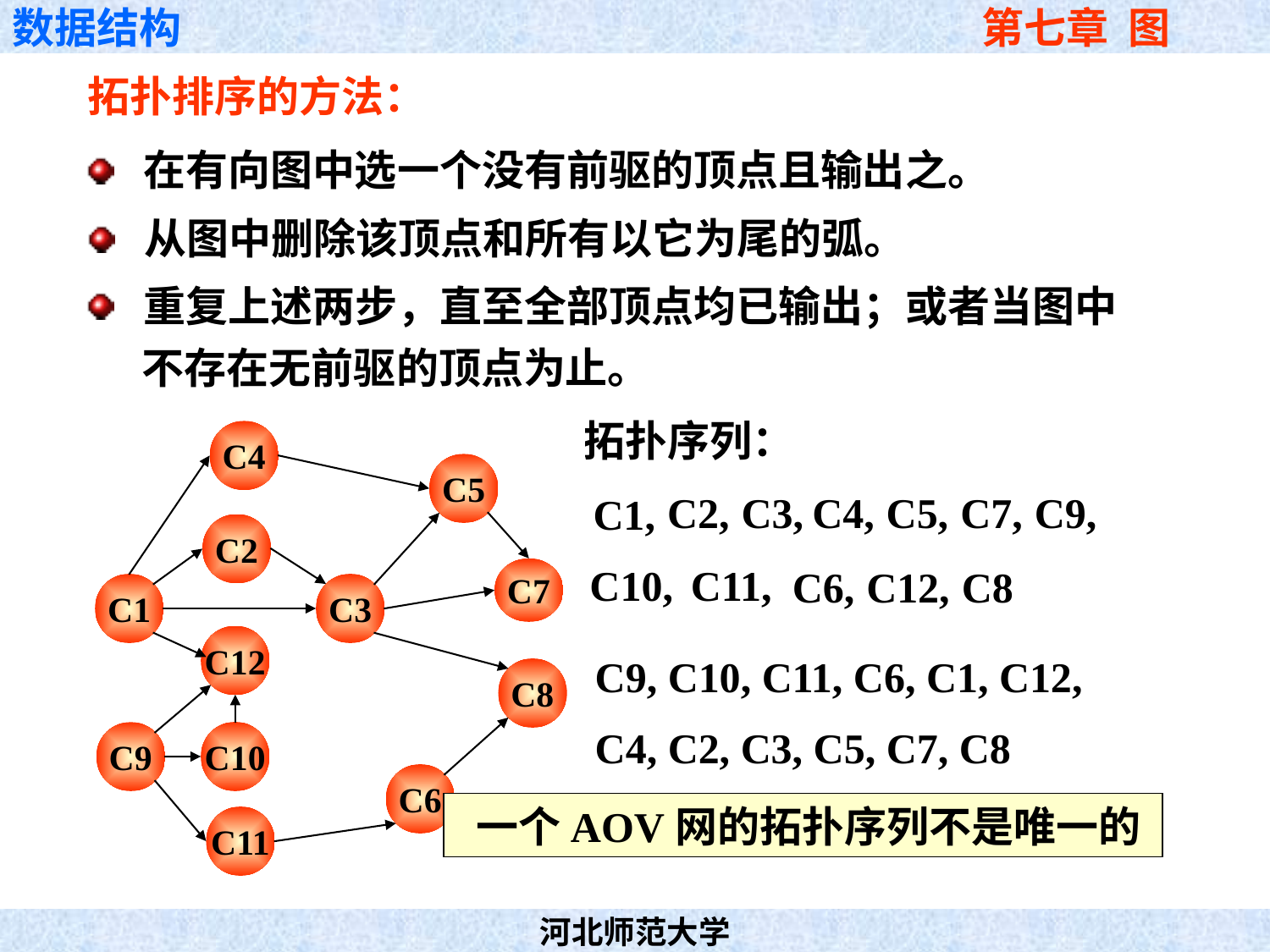

拓扑排序的方法：
  在有向图中选一个没有前驱的顶点且输出之。
  从图中删除该顶点和所有以它为尾的弧。
  重复上述两步，直至全部顶点均已输出；或者当图中
     不存在无前驱的顶点为止。
拓扑序列：

C4
C5
C2
C7
C1
C3
C12
C8
C10
C9
C6
C11
C4
C5
C2,
C3,
C4,
C5,
C7,
C9,
C1,
C2
C10,
C11,
C6,
C12,
C8
C7
C1
C3

C9, C10, C11, C6, C1, C12,

C4, C2, C3, C5, C7, C8
C12
C8
C10
C9
C6
 一个AOV网的拓扑序列不是唯一的
C11